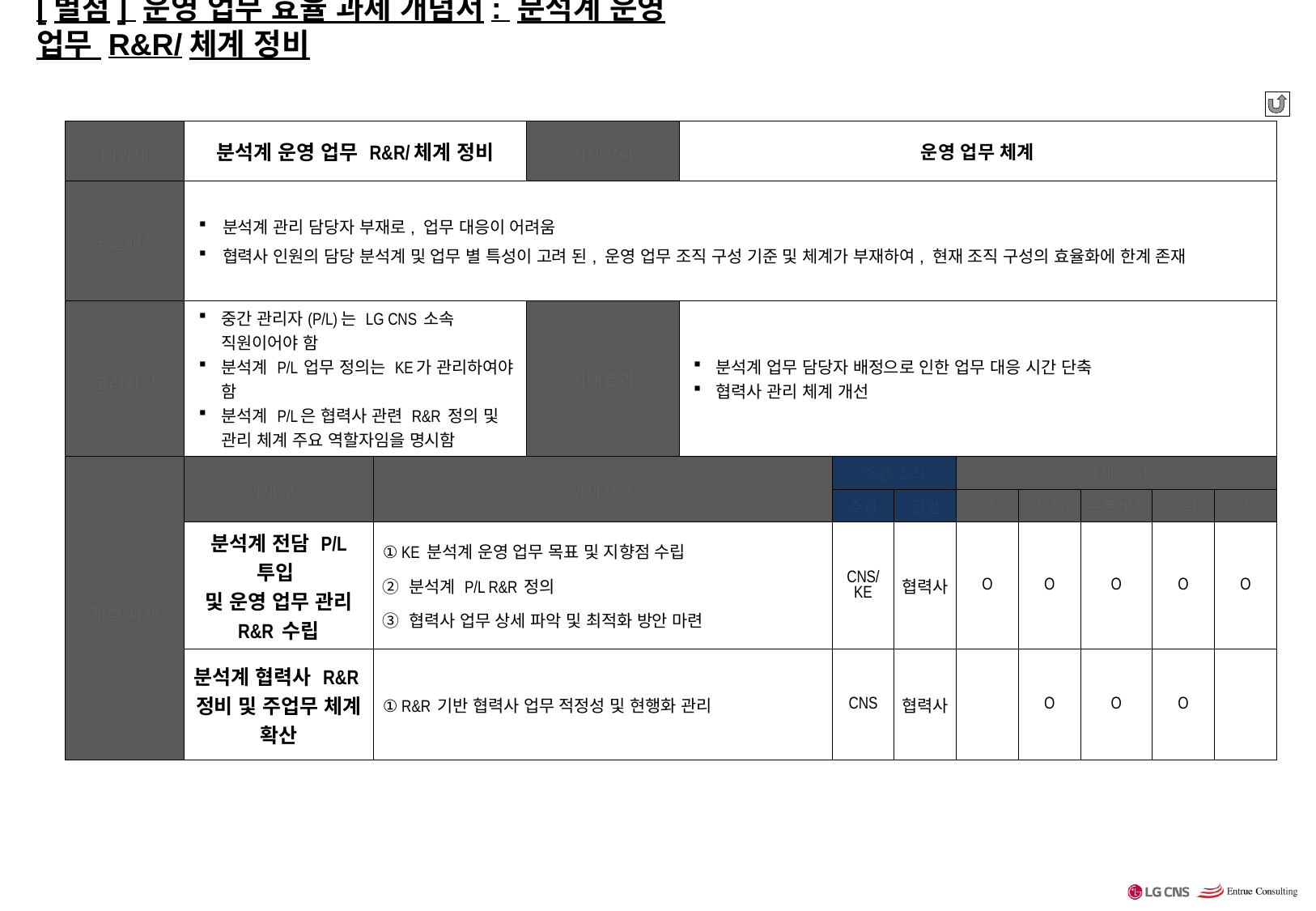

# [별첨] 운영 업무 효율 과제 개념서: 분석계 운영 업무 R&R/체계 정비

| 대과제 | 분석계 운영 업무 R&R/체계 정비 |  | 카테고리 | 운영 업무 체계 |  |  |  |  |  |  |  |
| --- | --- | --- | --- | --- | --- | --- | --- | --- | --- | --- | --- |
| 도출배경 | 분석계 관리 담당자 부재로, 업무 대응이 어려움 협력사 인원의 담당 분석계 및 업무 별 특성이 고려 된, 운영 업무 조직 구성 기준 및 체계가 부재하여, 현재 조직 구성의 효율화에 한계 존재 |  |  |  |  |  |  |  |  |  |  |
| 고려사항 | 중간 관리자(P/L)는 LG CNS 소속 직원이어야 함 분석계 P/L 업무 정의는 KE가 관리하여야 함 분석계 P/L은 협력사 관련 R&R 정의 및 관리 체계 주요 역할자임을 명시함 |  | 기대효과 | 분석계 업무 담당자 배정으로 인한 업무 대응 시간 단축 협력사 관리 체계 개선 |  |  |  |  |  |  |  |
| 개선 과제 | 과제 구분 | 과제 내용 |  |  | 주관 조직 |  | 과제 유형 |  |  |  |  |
| 개선 과제 | 과제 구분 | 과제 내용 |  |  | 주관 | 협업 | 조직 | 정책 | 프로세스 | 인력 | IT |
|  | 분석계 전담 P/L 투입 및 운영 업무 관리 R&R 수립 | ① KE 분석계 운영 업무 목표 및 지향점 수립 ② 분석계 P/L R&R 정의 ③ 협력사 업무 상세 파악 및 최적화 방안 마련 |  |  | CNS/ KE | 협력사 | O | O | O | O | O |
|  | 분석계 협력사 R&R 정비 및 주업무 체계 확산 | ① R&R 기반 협력사 업무 적정성 및 현행화 관리 |  |  | CNS | 협력사 |  | O | O | O |  |